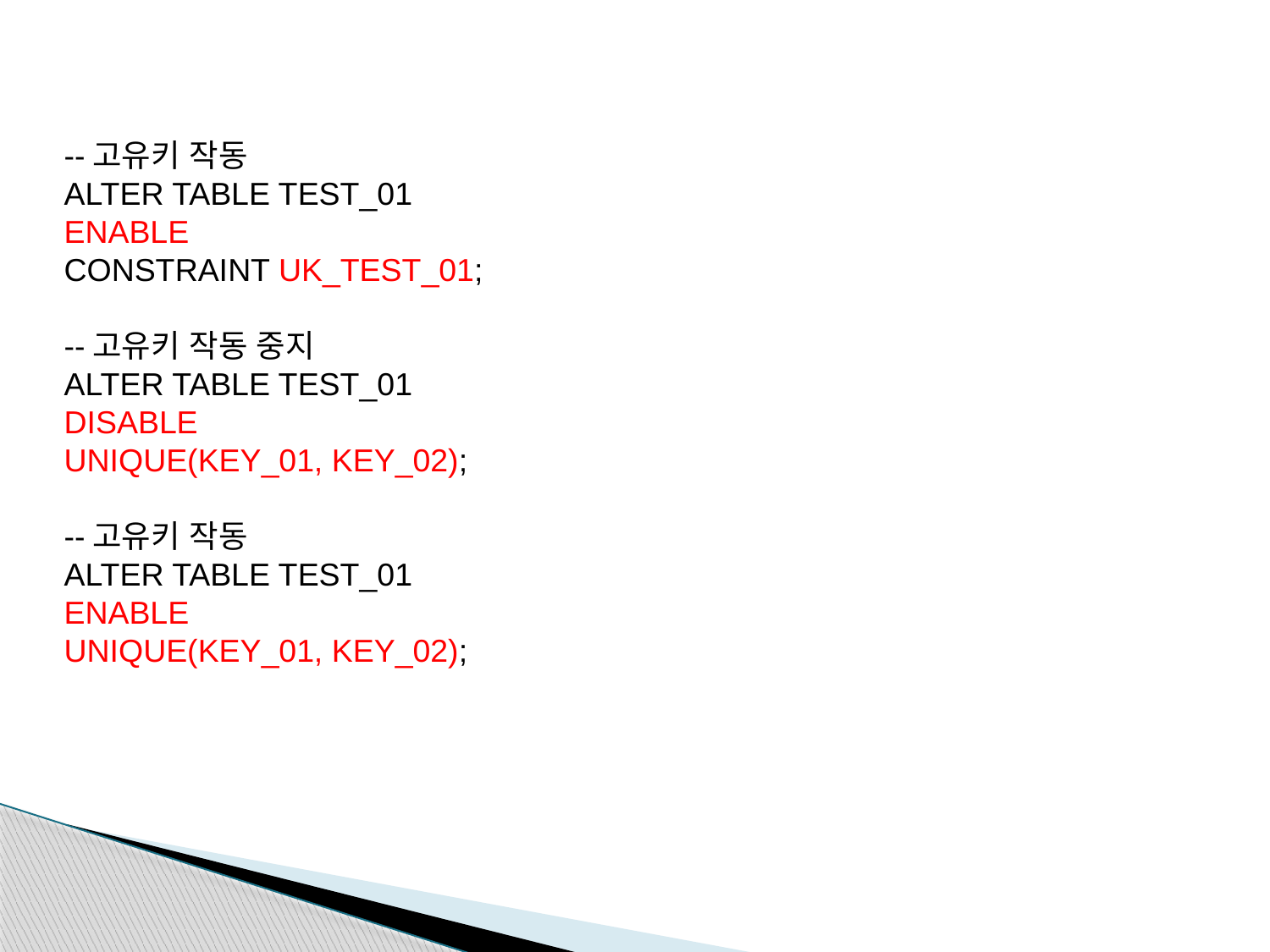

--고유키 작동
ALTER TABLE TEST_01
ENABLE
CONSTRAINT UK_TEST_01;

--고유키 작동 중지
ALTER TABLE TEST_01
DISABLE
UNIQUE(KEY_01, KEY_02);

--고유키 작동
ALTER TABLE TEST_01
ENABLE
UNIQUE(KEY_01, KEY_02);